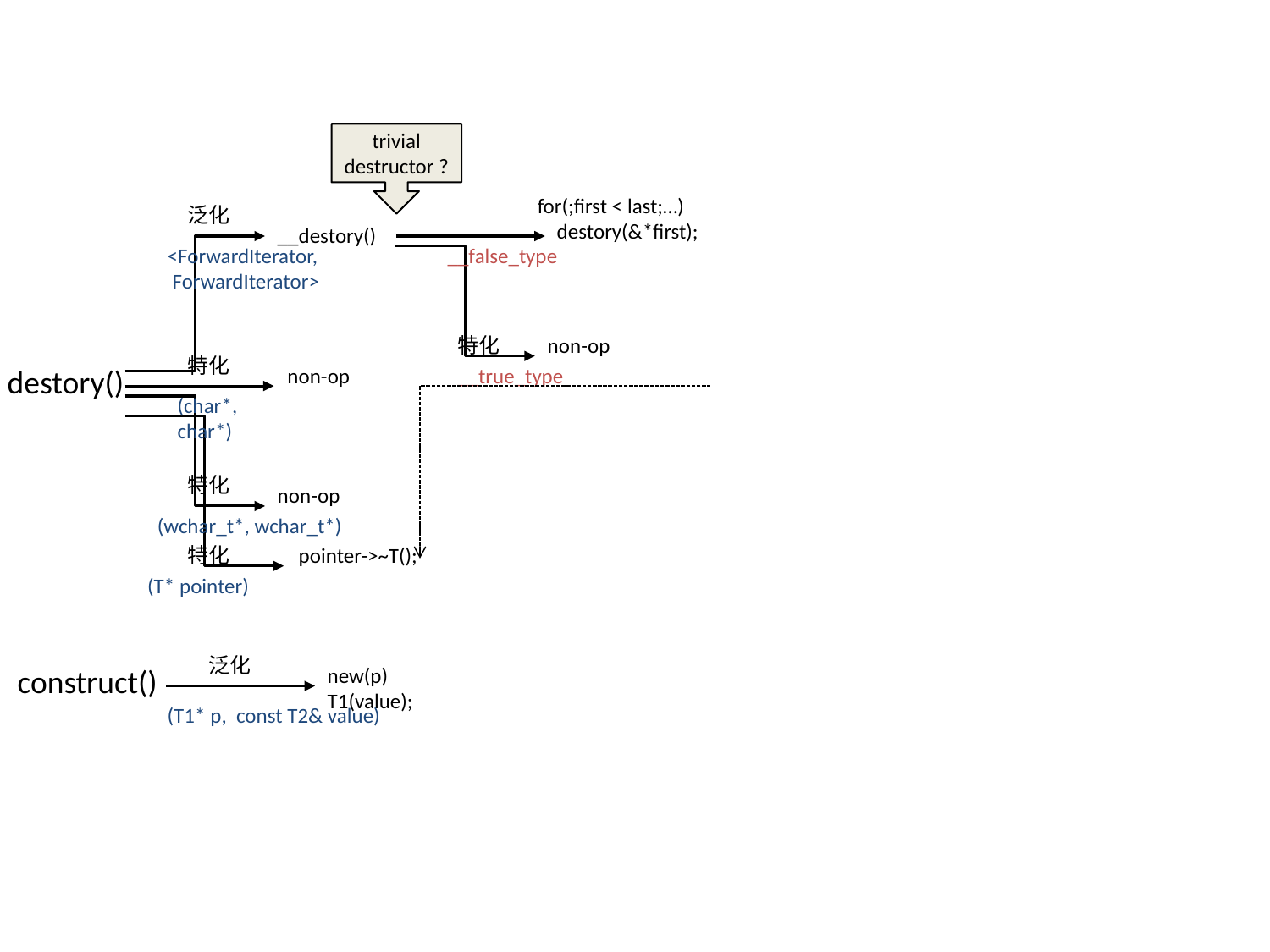

trivial
destructor ?
for(;first < last;…)
    destory(&*first);
泛化
__destory()
<ForwardIterator,
 ForwardIterator>
__false_type
特化
non-op
特化
destory()
non-op
__true_type
(char*, char*)
特化
non-op
(wchar_t*, wchar_t*)
特化
pointer->~T();
(T* pointer)
泛化
construct()
new(p) T1(value);
(T1* p,  const T2& value)